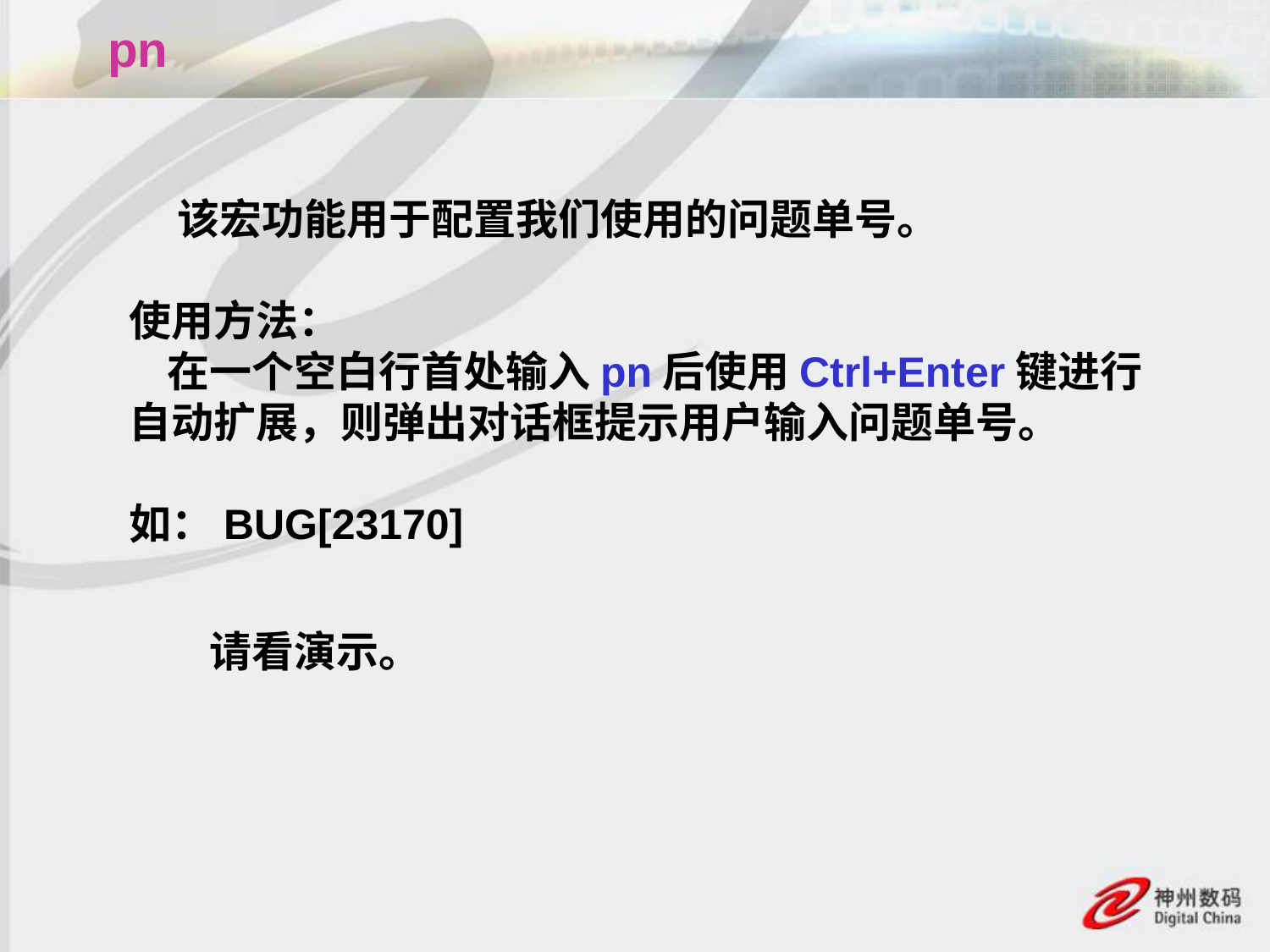

# pn
    该宏功能用于配置我们使用的问题单号。
使用方法：
    在一个空白行首处输入pn后使用Ctrl+Enter键进行自动扩展，则弹出对话框提示用户输入问题单号。
如：BUG[23170]
   请看演示。